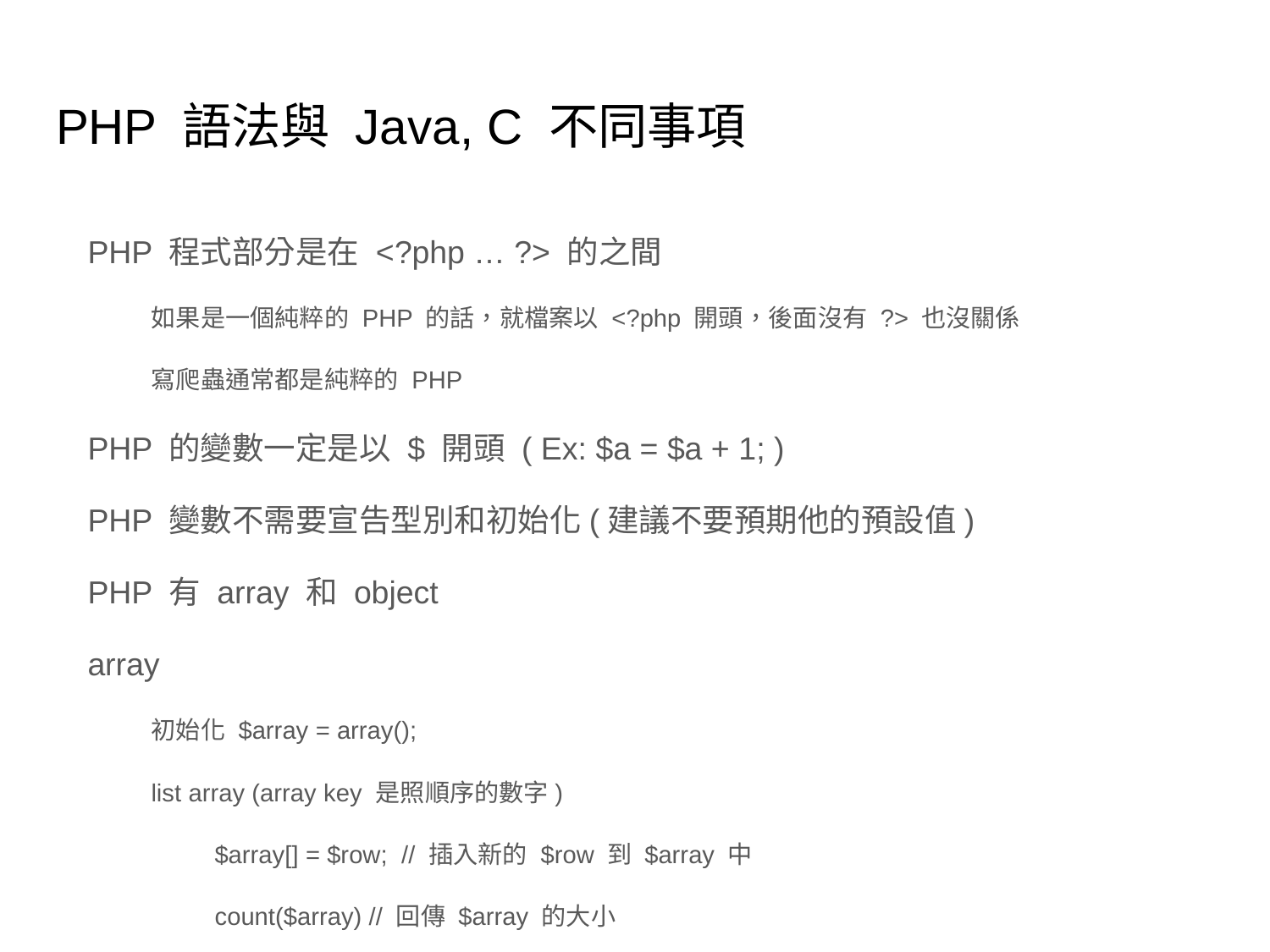

# PHP 語法與 Java, C 不同事項
PHP 程式部分是在 <?php … ?> 的之間
如果是一個純粹的 PHP 的話，就檔案以 <?php 開頭，後面沒有 ?> 也沒關係
寫爬蟲通常都是純粹的 PHP
PHP 的變數一定是以 $ 開頭 ( Ex: $a = $a + 1; )
PHP 變數不需要宣告型別和初始化(建議不要預期他的預設值)
PHP 有 array 和 object
array
初始化 $array = array();
list array (array key 是照順序的數字)
$array[] = $row;  // 插入新的 $row 到 $array 中
count($array) // 回傳 $array 的大小
assoicate array (key 是任意字串，會以 hash 的型式)
$array[$key] = $row; // 把 $row 塞進 hash key = $key 的 hash 內
associate array 也可以用 $array[] 當 list 用，但不建議混用